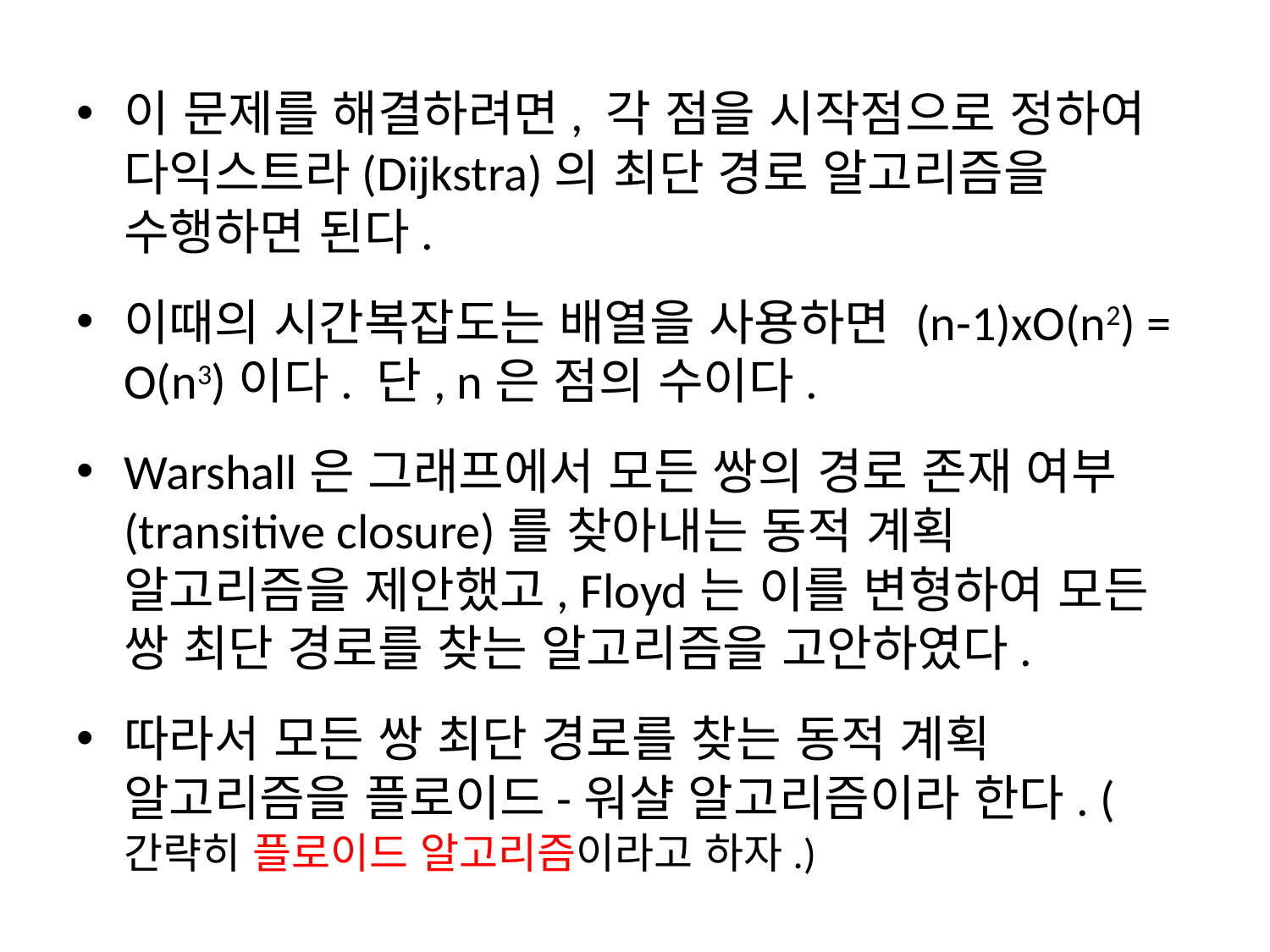

이 문제를 해결하려면, 각 점을 시작점으로 정하여 다익스트라(Dijkstra)의 최단 경로 알고리즘을 수행하면 된다.
이때의 시간복잡도는 배열을 사용하면 (n-1)xO(n2) = O(n3)이다. 단, n은 점의 수이다.
Warshall은 그래프에서 모든 쌍의 경로 존재 여부 (transitive closure)를 찾아내는 동적 계획 알고리즘을 제안했고, Floyd는 이를 변형하여 모든 쌍 최단 경로를 찾는 알고리즘을 고안하였다.
따라서 모든 쌍 최단 경로를 찾는 동적 계획 알고리즘을 플로이드-워샬 알고리즘이라 한다. (간략히 플로이드 알고리즘이라고 하자.)